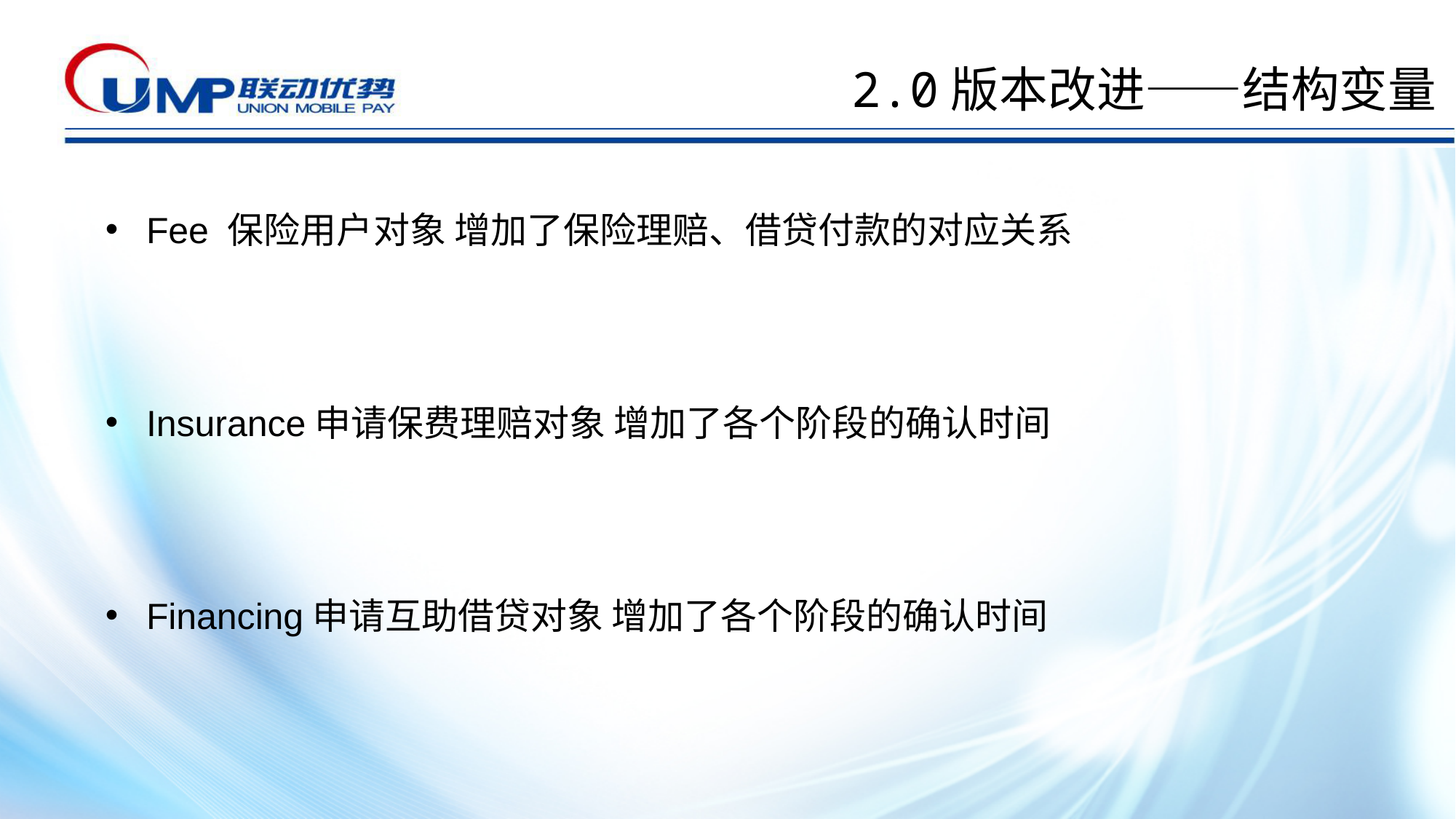

# 2.0版本改进——结构变量
Fee 保险用户对象 增加了保险理赔、借贷付款的对应关系

Insurance申请保费理赔对象 增加了各个阶段的确认时间

Financing申请互助借贷对象 增加了各个阶段的确认时间